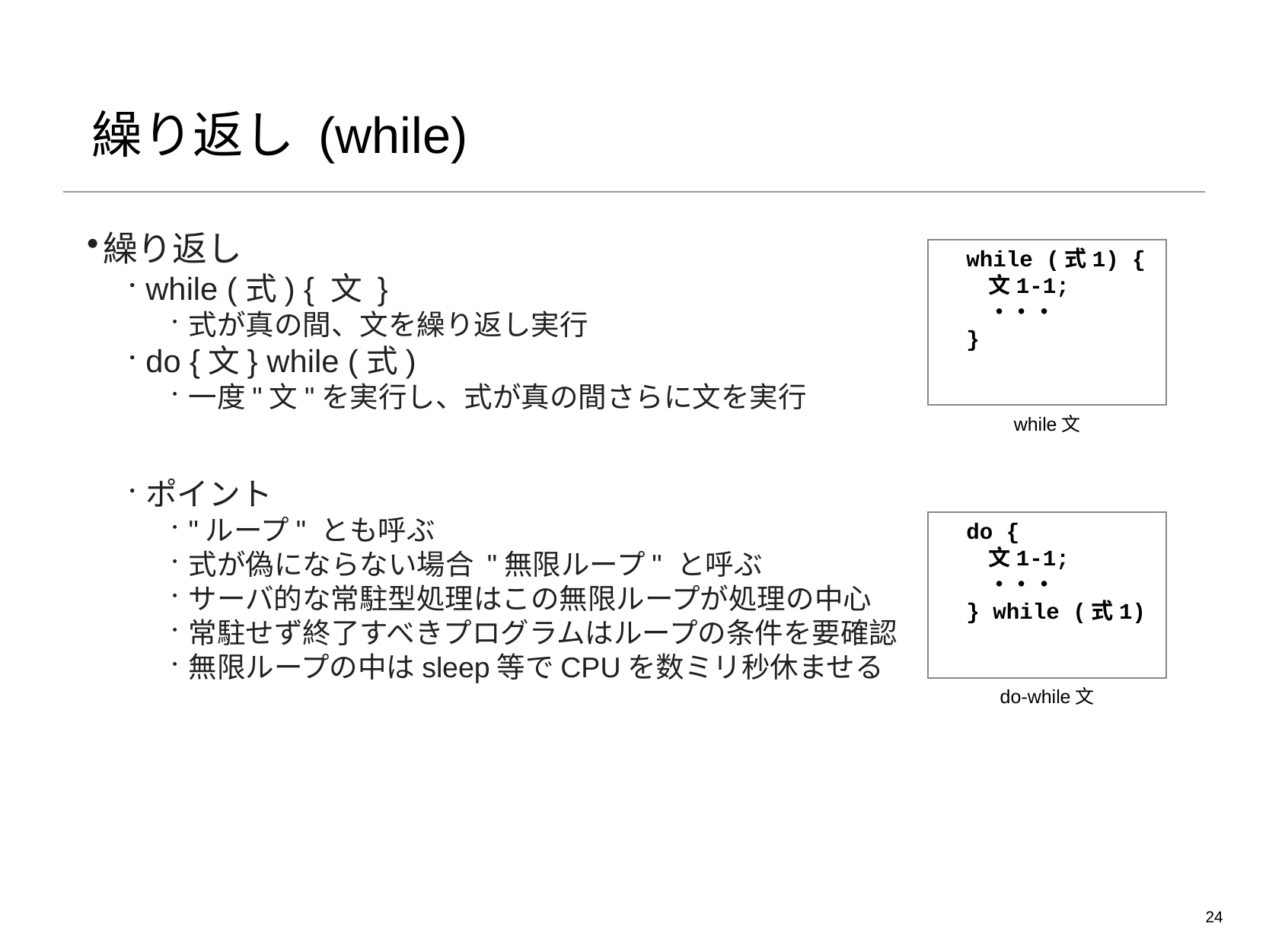

# 繰り返し (while)
繰り返し
while (式) { 文 }
式が真の間、文を繰り返し実行
do {文} while (式)
一度"文"を実行し、式が真の間さらに文を実行

ポイント
"ループ" とも呼ぶ
式が偽にならない場合 "無限ループ" と呼ぶ
サーバ的な常駐型処理はこの無限ループが処理の中心
常駐せず終了すべきプログラムはループの条件を要確認
無限ループの中はsleep等でCPUを数ミリ秒休ませる
while (式1) {
　文1-1;
　・・・
}
while文
do {
　文1-1;
　・・・
} while (式1)
do-while文
24